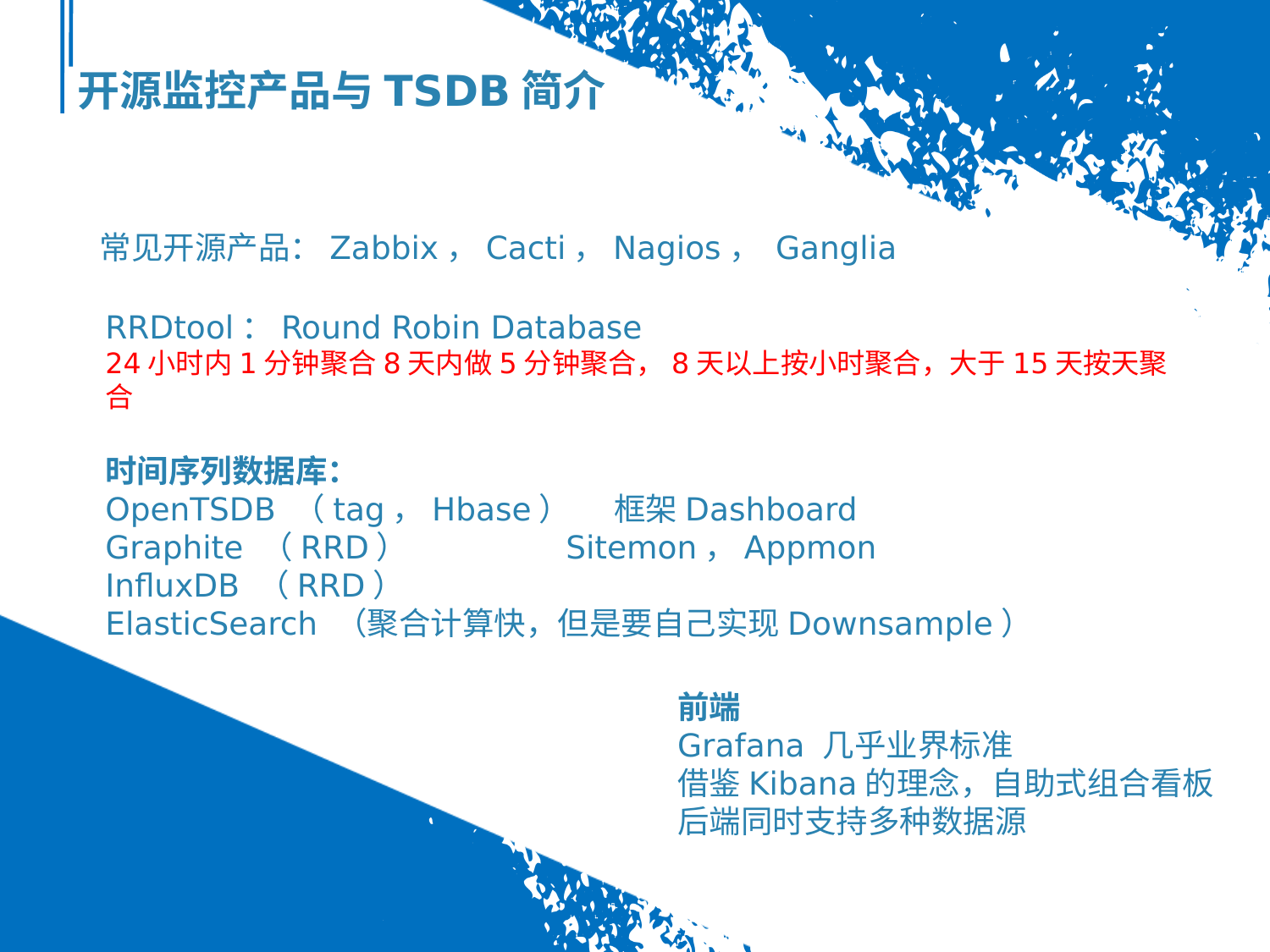

# 开源监控产品与TSDB简介
常见开源产品：Zabbix，Cacti，Nagios， Ganglia
RRDtool：Round Robin Database
24小时内1分钟聚合8天内做5分钟聚合，8天以上按小时聚合，大于15天按天聚合

时间序列数据库：
OpenTSDB （tag，Hbase）      框架Dashboard
Graphite （RRD）	          Sitemon，Appmon
InfluxDB （RRD）
ElasticSearch （聚合计算快，但是要自己实现Downsample）
前端
Grafana 几乎业界标准
借鉴Kibana的理念，自助式组合看板
后端同时支持多种数据源